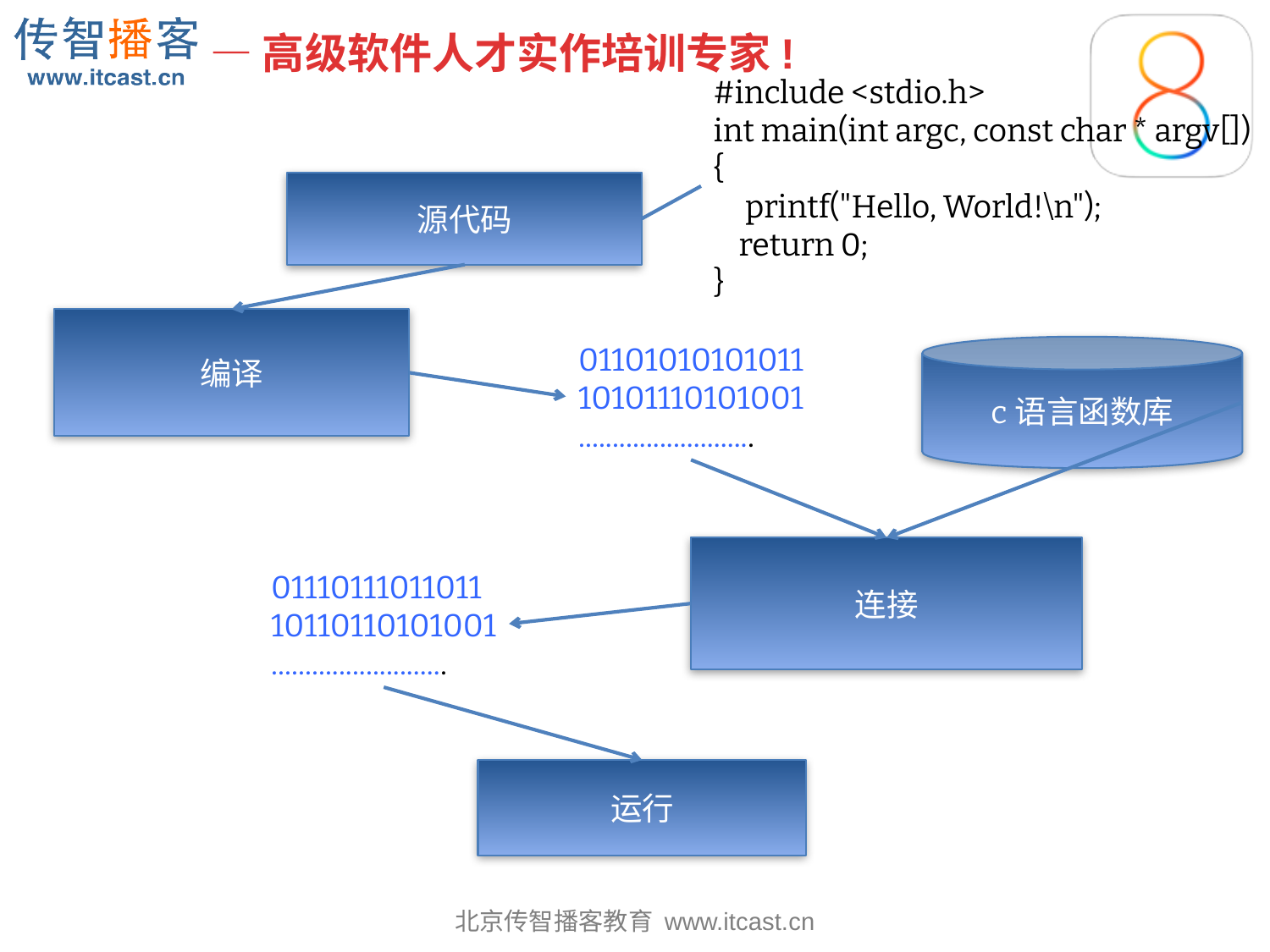

#include <stdio.h>
int main(int argc, const char * argv[])
{
     printf("Hello, World!\n");
    return 0;
}
源代码
编译
01101010101011
10101110101001
..........................
c语言函数库
连接
01110111011011
10110110101001
..........................
运行